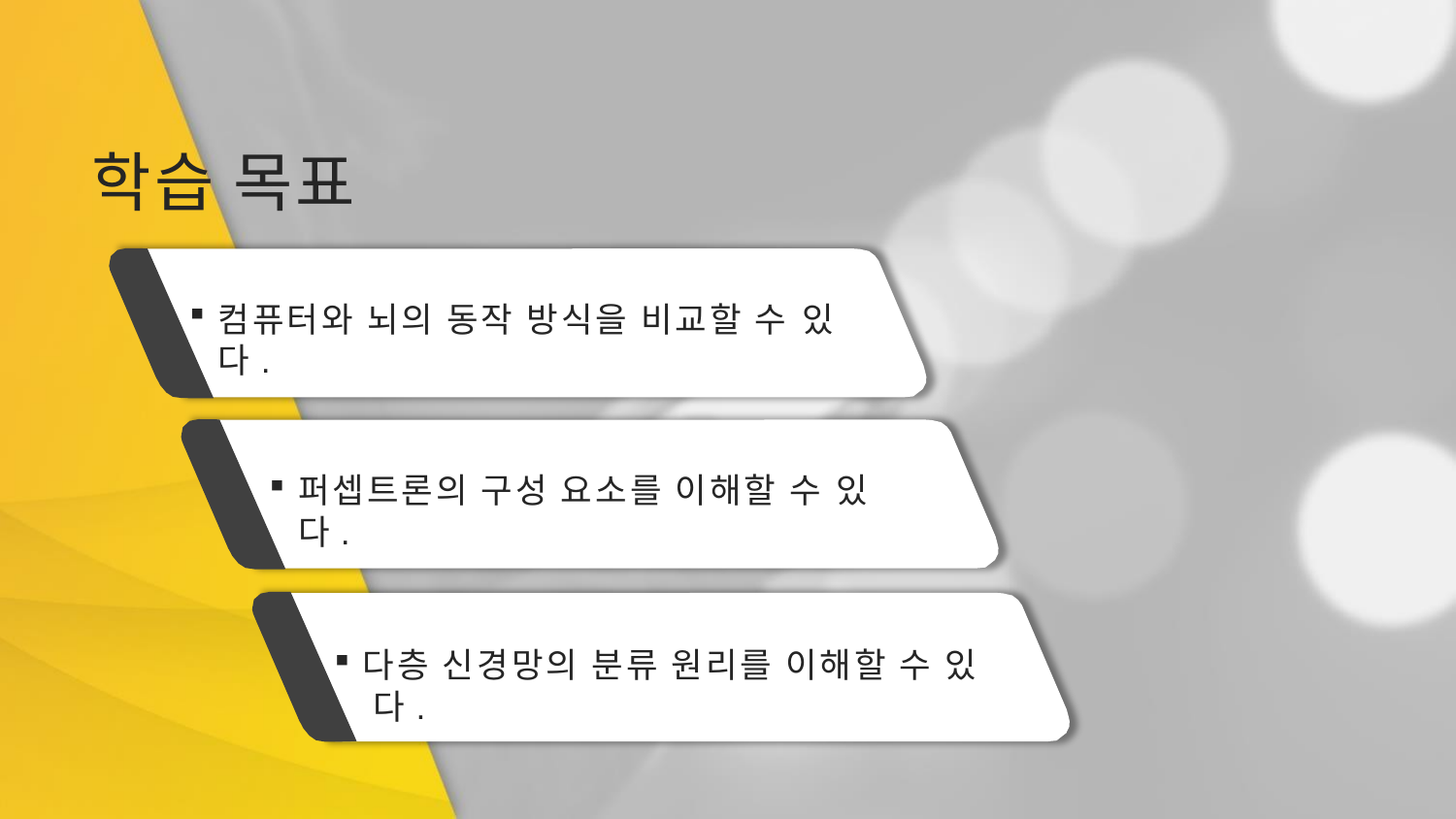

# 학습 목표

컴퓨터와 뇌의 동작 방식을 비교할 수 있다.

퍼셉트론의 구성 요소를 이해할 수 있다.

다층 신경망의 분류 원리를 이해할 수 있  다.